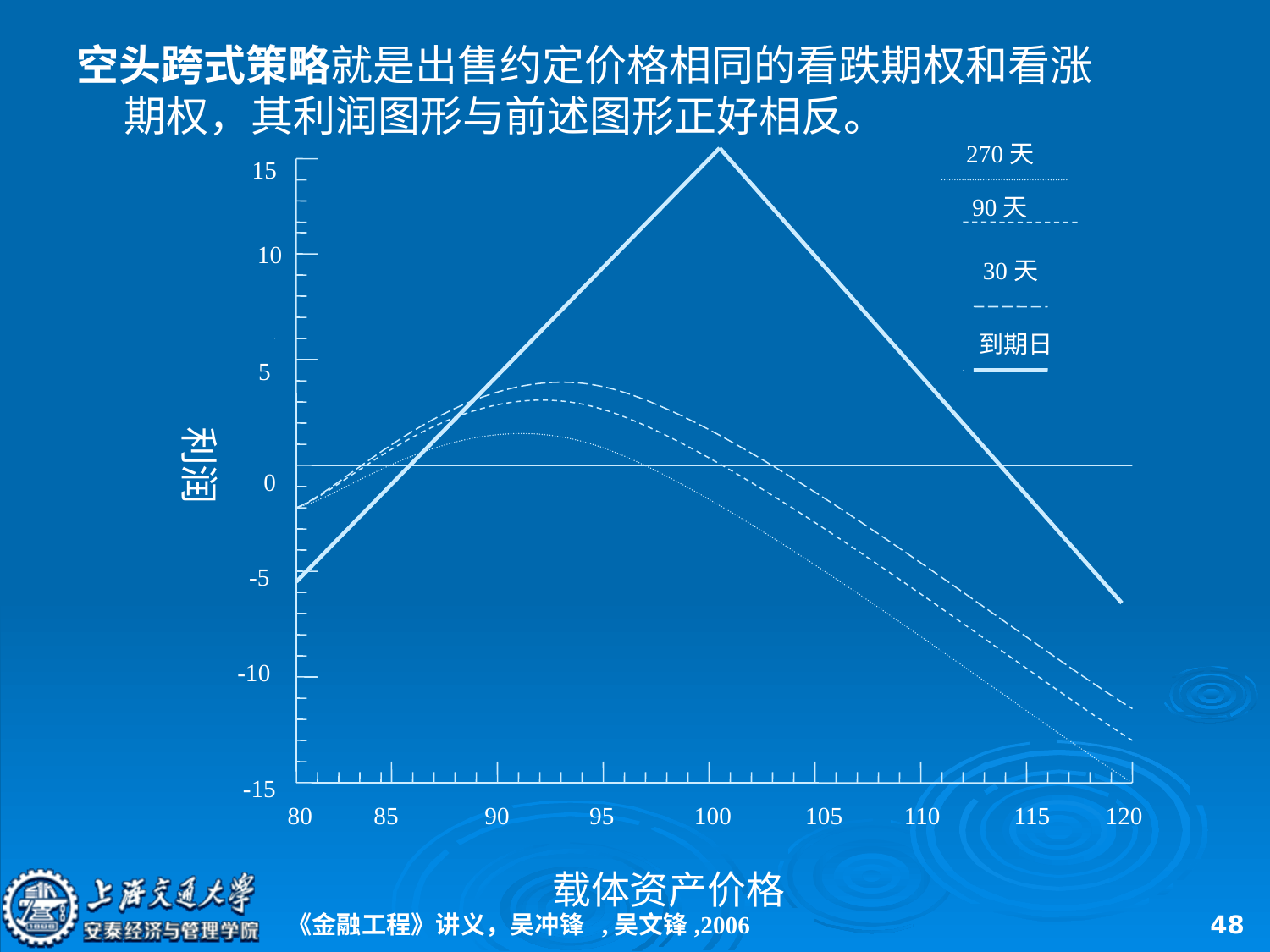

空头跨式策略就是出售约定价格相同的看跌期权和看涨期权，其利润图形与前述图形正好相反。

270天
15

90天

10

30天

到期日

5

利润

0

-5

-10

-15

80          85              90             95             100            105          110            115         120
载体资产价格